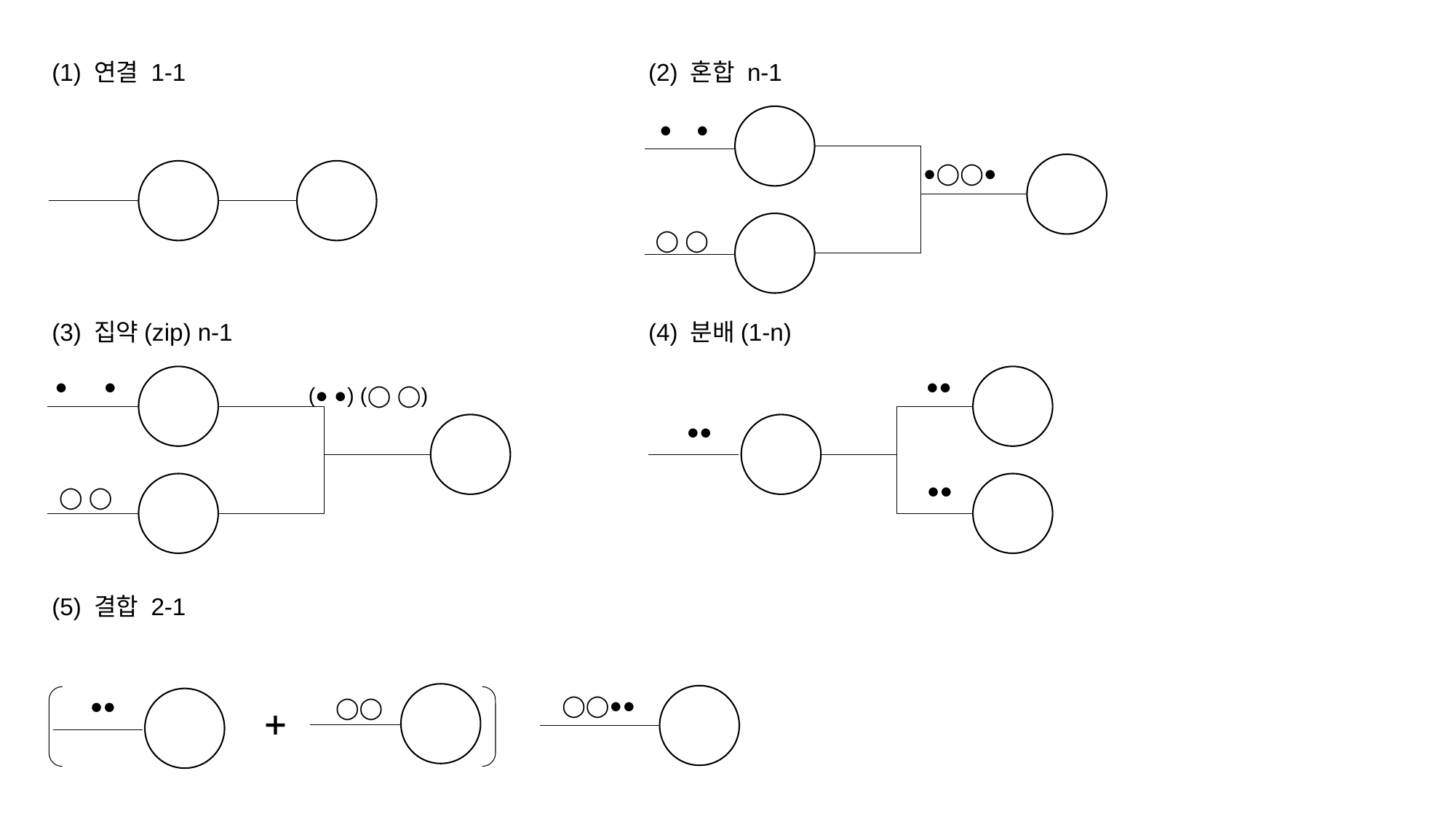

(2) 혼합 n-1
(1) 연결 1-1

●    ●
●◯◯●

◯ ◯
(4) 분배(1-n)
(3) 집약(zip) n-1

●●
●      ●
(● ●) (◯ ◯)
●●

●●

◯ ◯
(5) 결합 2-1

◯◯●●
●●

◯◯
➕